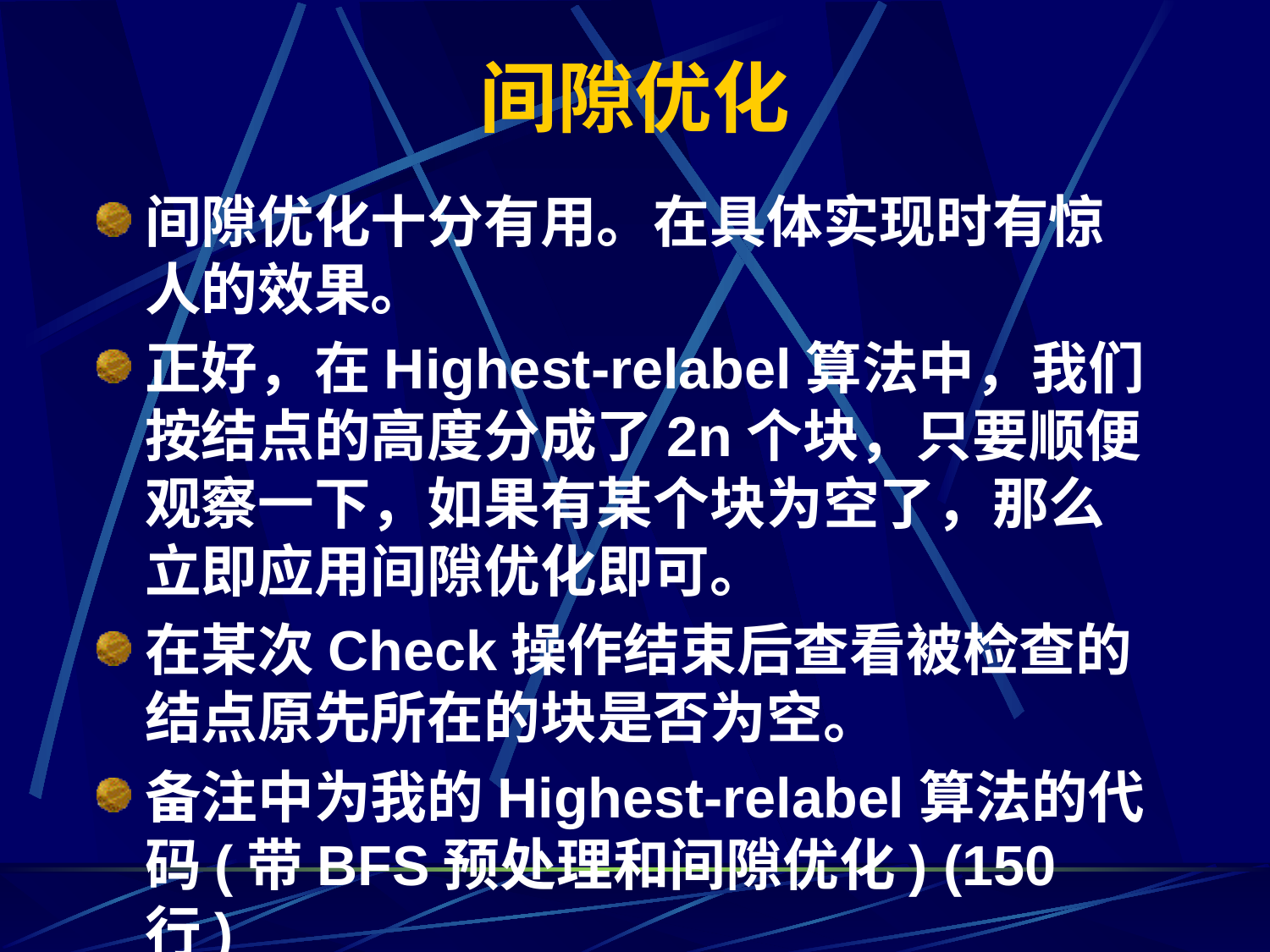

# 间隙优化
间隙优化十分有用。在具体实现时有惊人的效果。
正好，在Highest-relabel算法中，我们按结点的高度分成了2n个块，只要顺便观察一下，如果有某个块为空了，那么立即应用间隙优化即可。
在某次Check操作结束后查看被检查的结点原先所在的块是否为空。
备注中为我的Highest-relabel算法的代码(带BFS预处理和间隙优化) (150行)